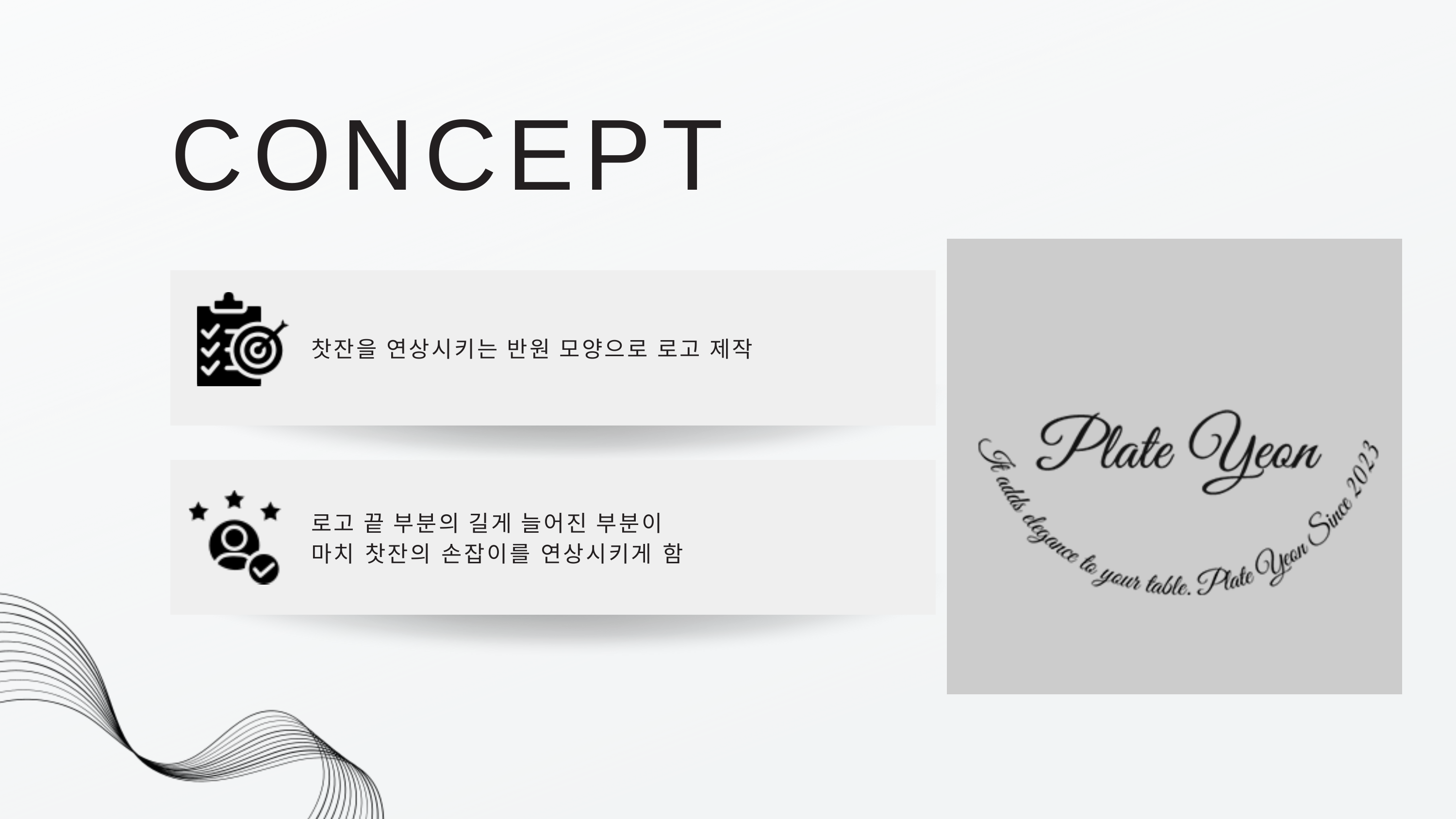

CONCEPT

찻잔을 연상시키는 반원 모양으로 로고 제작

로고 끝 부분의 길게 늘어진 부분이
마치 찻잔의 손잡이를 연상시키게 함